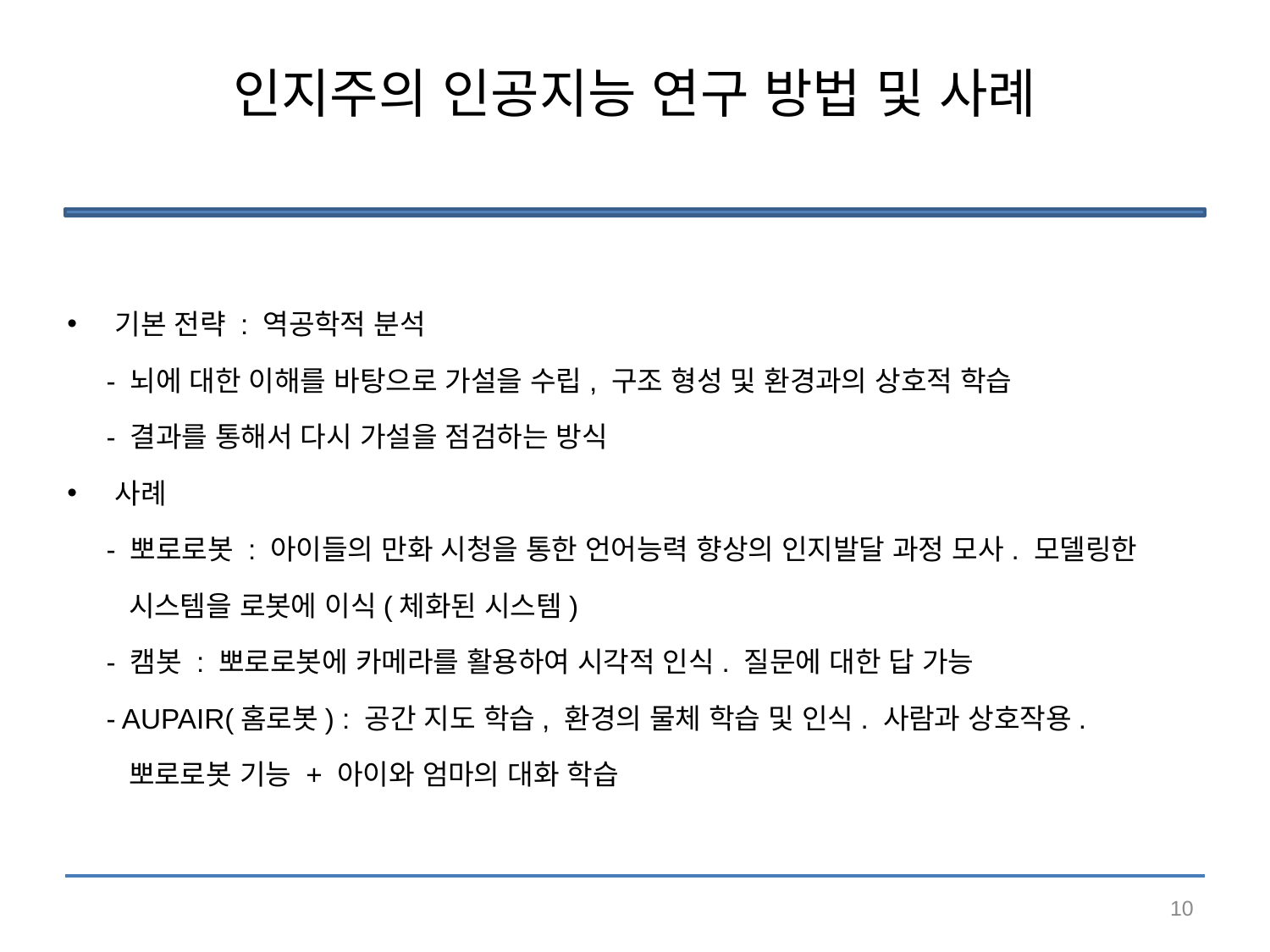

# 인지주의 인공지능 연구 방법 및 사례
기본 전략 : 역공학적 분석
     - 뇌에 대한 이해를 바탕으로 가설을 수립, 구조 형성 및 환경과의 상호적 학습
     - 결과를 통해서 다시 가설을 점검하는 방식
사례
     - 뽀로로봇 : 아이들의 만화 시청을 통한 언어능력 향상의 인지발달 과정 모사. 모델링한
       시스템을 로봇에 이식(체화된 시스템)
     - 캠봇 : 뽀로로봇에 카메라를 활용하여 시각적 인식. 질문에 대한 답 가능
     - AUPAIR(홈로봇) : 공간 지도 학습, 환경의 물체 학습 및 인식. 사람과 상호작용.
       뽀로로봇 기능 + 아이와 엄마의 대화 학습
10